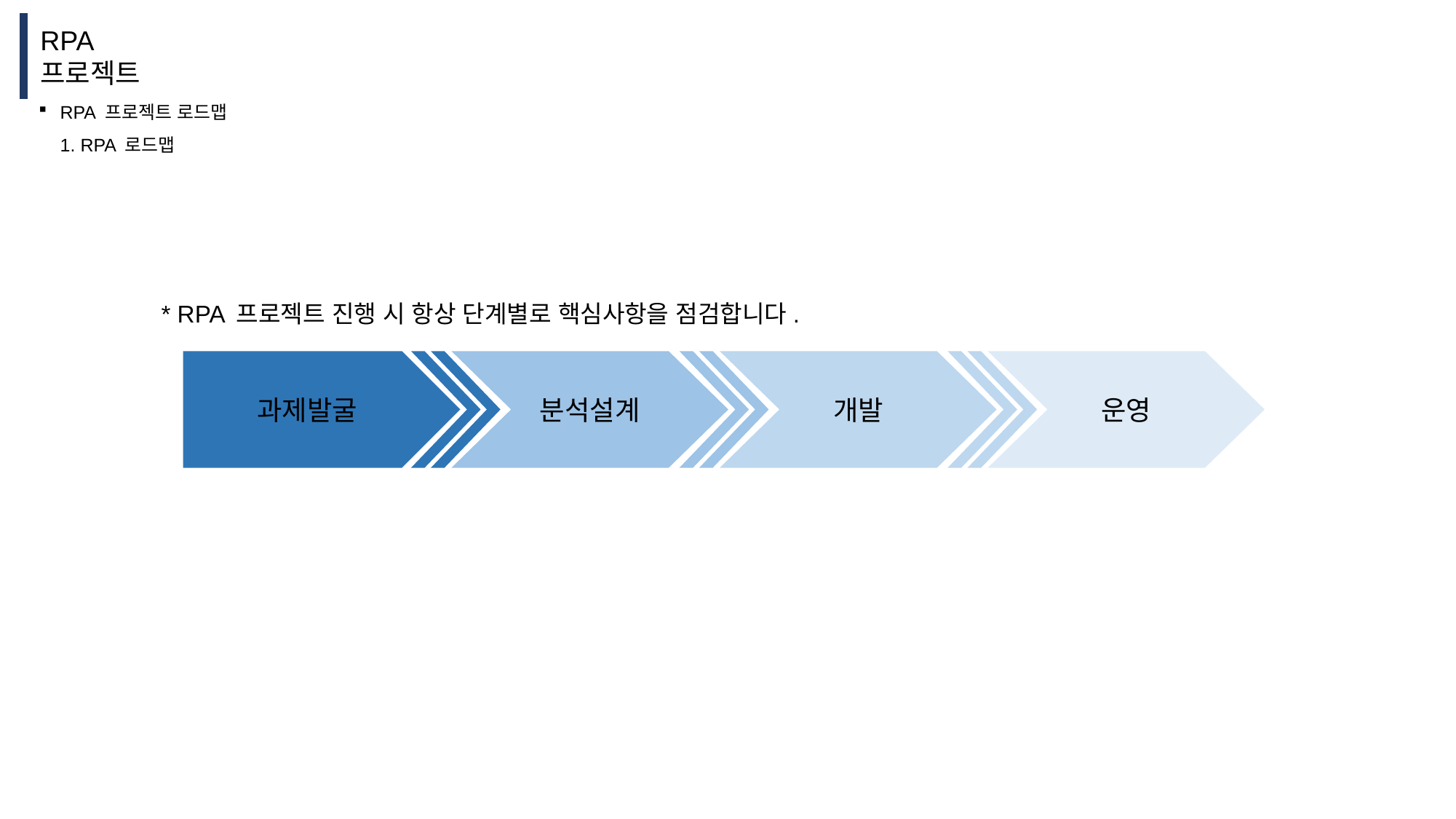

RPA 프로젝트 로드맵
1. RPA 로드맵
* RPA 프로젝트 진행 시 항상 단계별로 핵심사항을 점검합니다.
개발

분석설계

과제발굴

운영